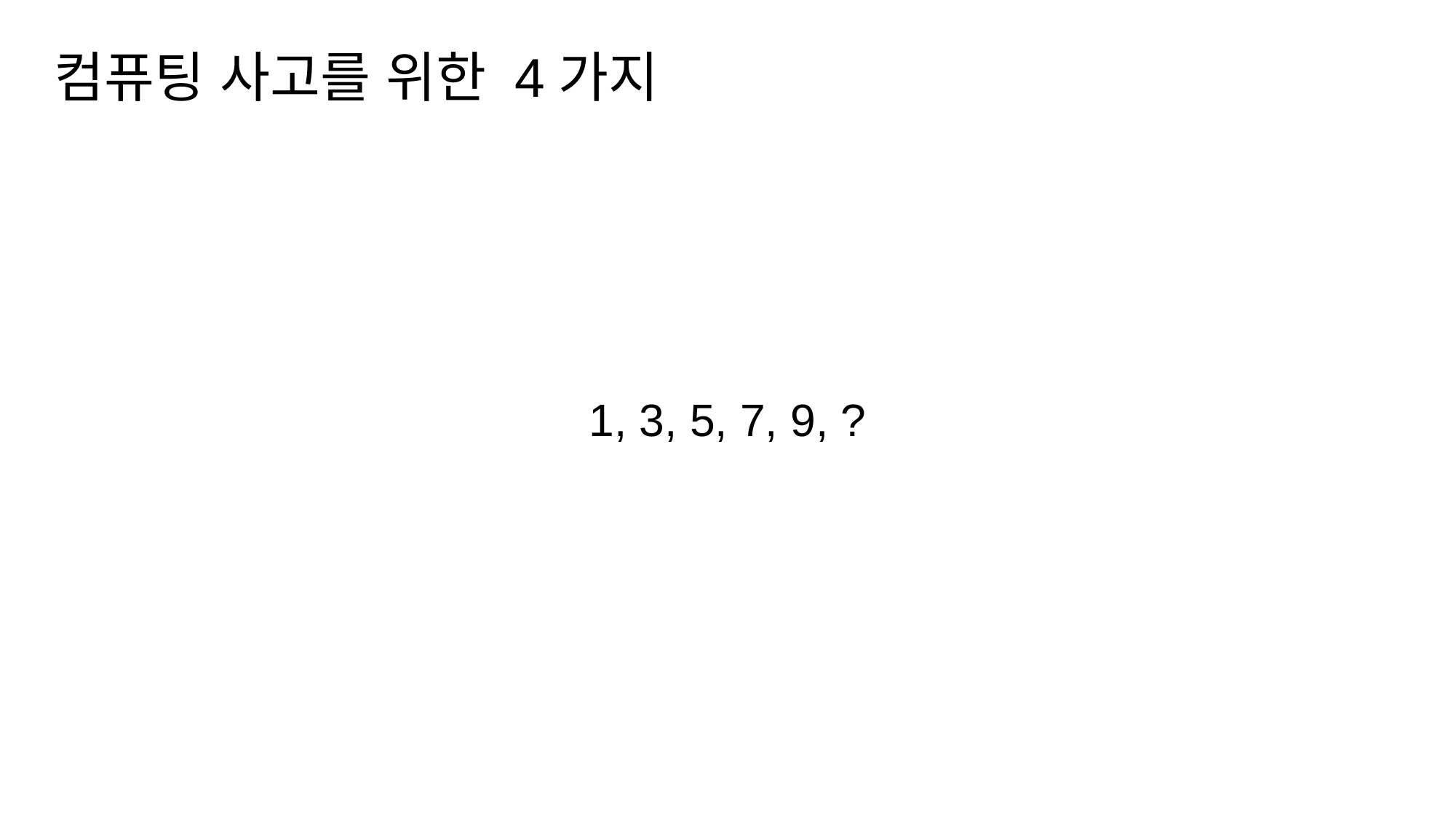

컴퓨팅 사고를 위한 4가지
1, 3, 5, 7, 9, ?